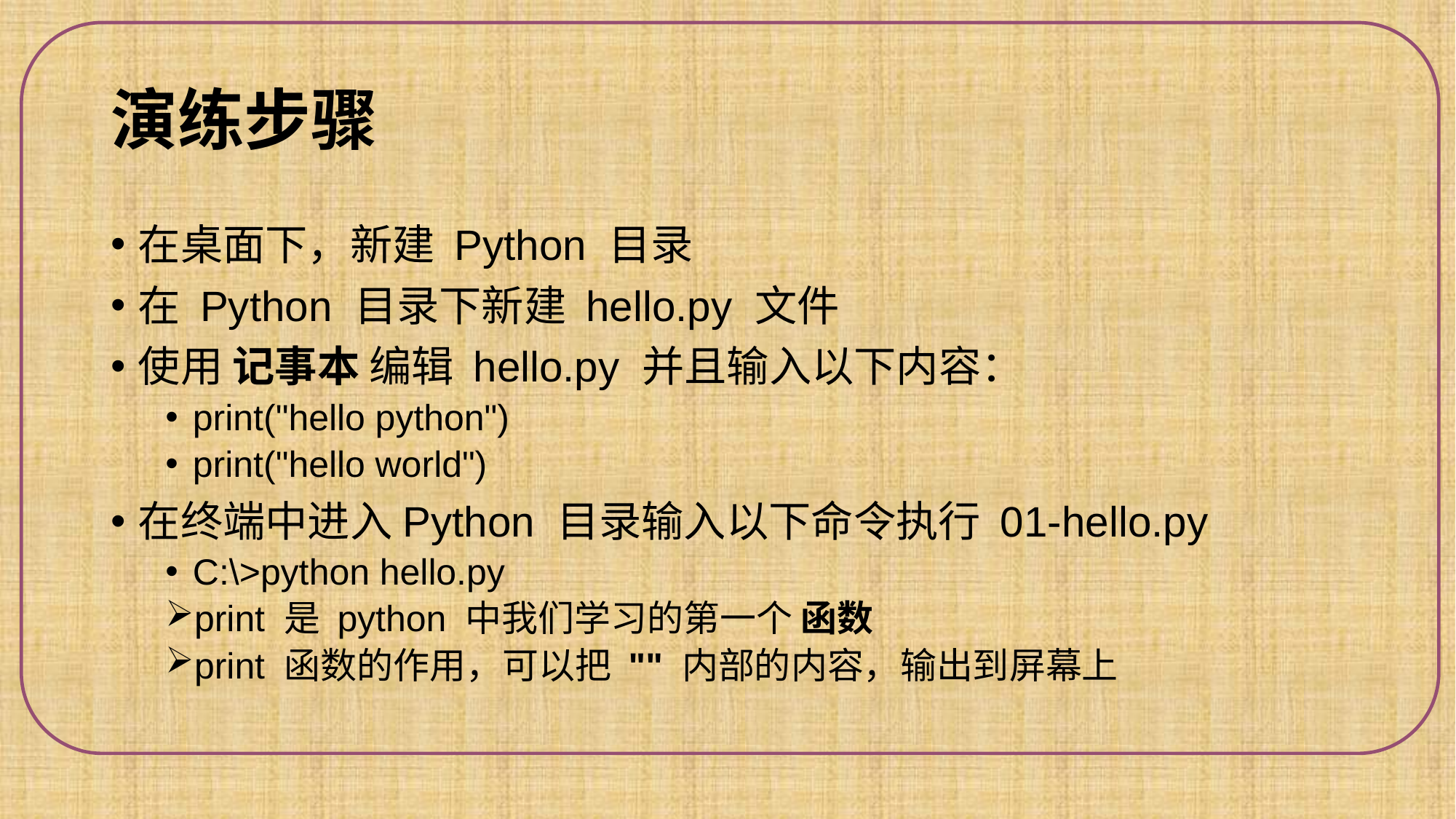

# 演练步骤
在桌面下，新建 Python 目录
在 Python 目录下新建 hello.py 文件
使用 记事本 编辑 hello.py 并且输入以下内容：
print("hello python")
print("hello world")
在终端中进入Python 目录输入以下命令执行 01-hello.py
C:\>python hello.py
print 是 python 中我们学习的第一个 函数
print 函数的作用，可以把 "" 内部的内容，输出到屏幕上